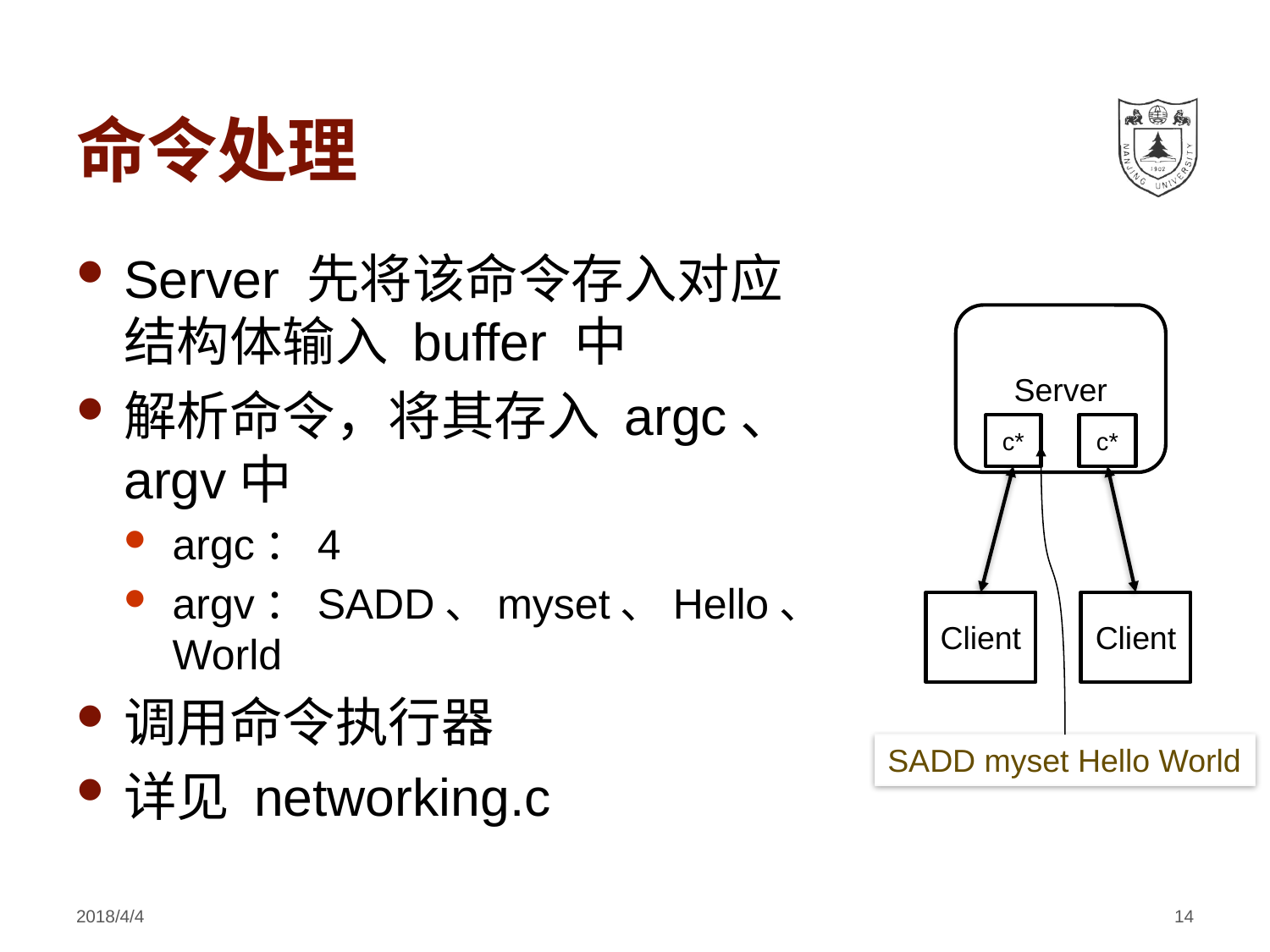

# 命令处理
Server 先将该命令存入对应结构体输入 buffer 中
解析命令，将其存入 argc、argv中
argc：4
argv：SADD、myset、Hello、World
调用命令执行器
详见 networking.c
Server
c*
c*
Client
Client
SADD myset Hello World
2018/4/4

14